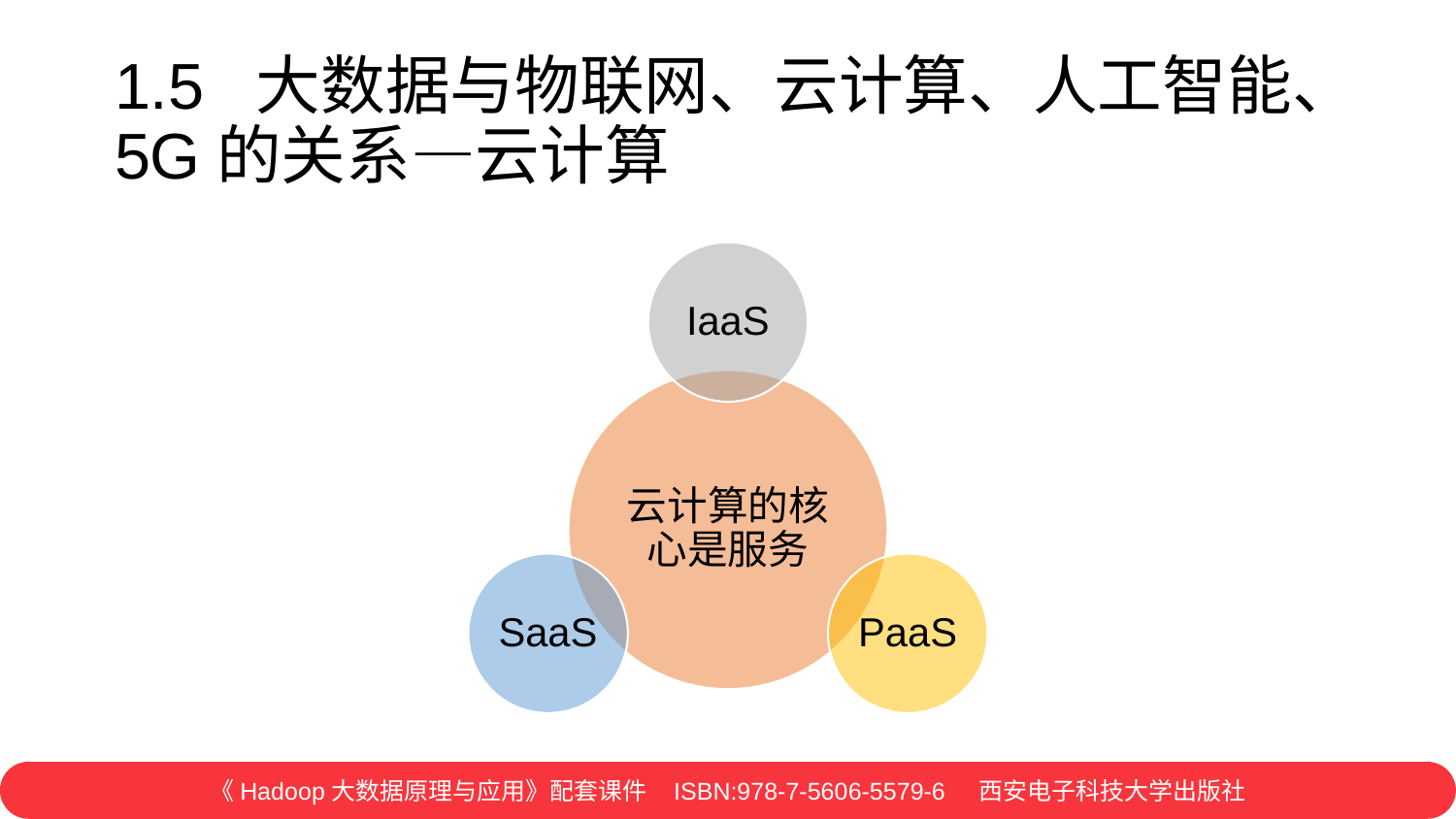

# 1.5  大数据与物联网、云计算、人工智能、5G的关系—云计算
云计算的核心是服务
IaaS
PaaS
SaaS